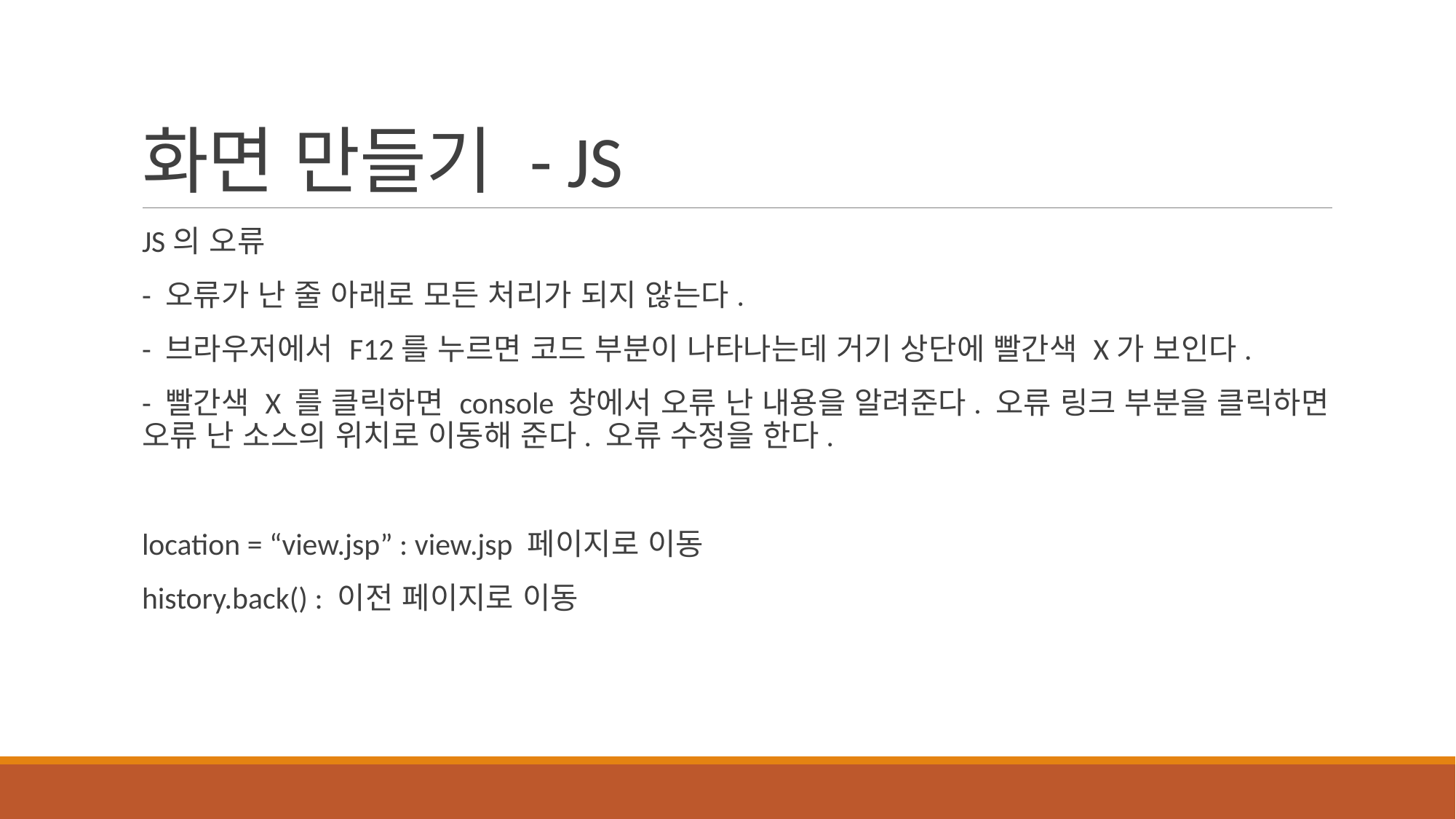

# 화면 만들기 - JS
JS의 오류
- 오류가 난 줄 아래로 모든 처리가 되지 않는다.
- 브라우저에서 F12를 누르면 코드 부분이 나타나는데 거기 상단에 빨간색 X가 보인다.
- 빨간색 X 를 클릭하면 console 창에서 오류 난 내용을 알려준다. 오류 링크 부분을 클릭하면 오류 난 소스의 위치로 이동해 준다. 오류 수정을 한다.

location = “view.jsp” : view.jsp 페이지로 이동
history.back() : 이전 페이지로 이동